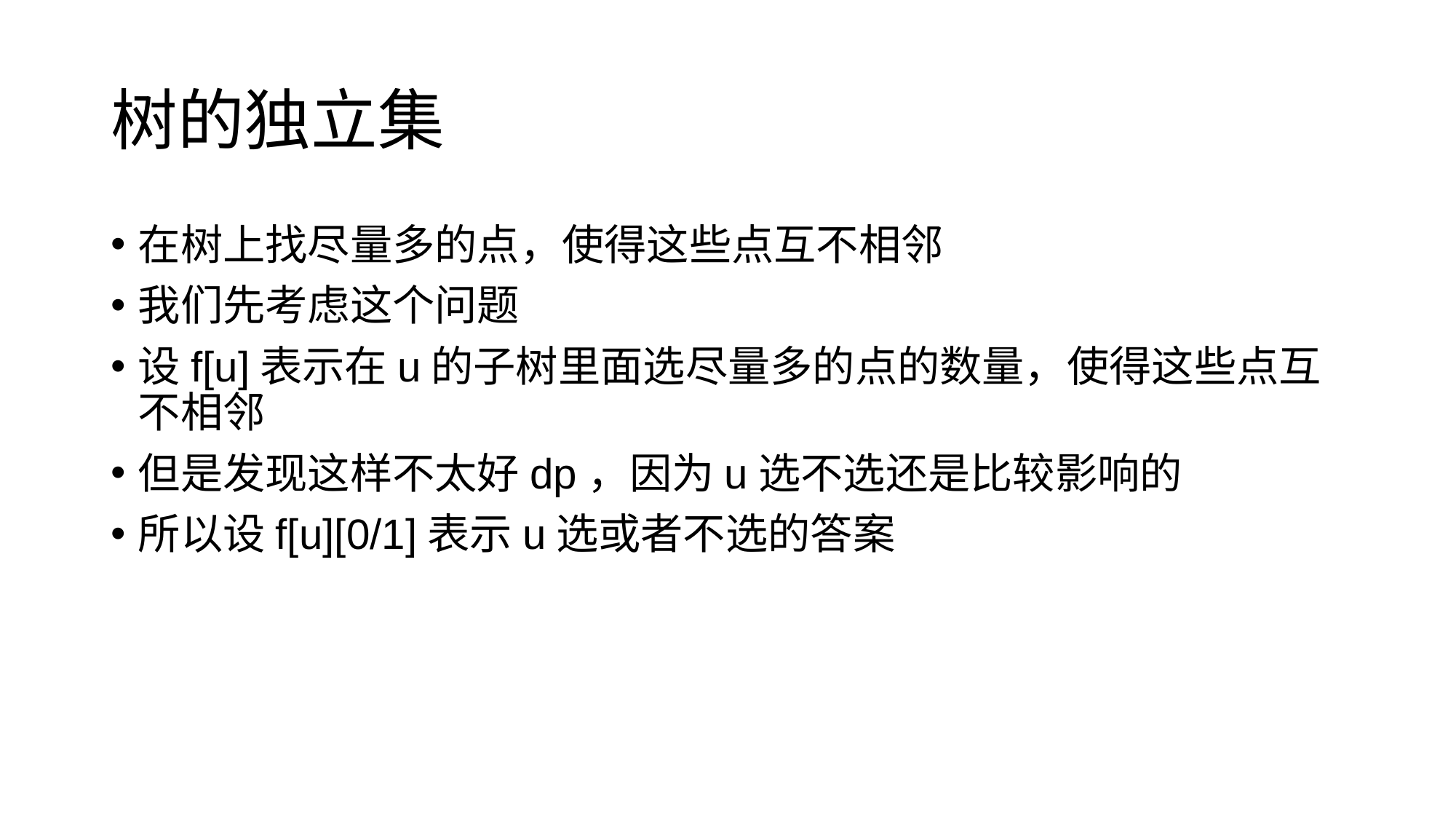

# 树的独立集
在树上找尽量多的点，使得这些点互不相邻
我们先考虑这个问题
设f[u]表示在u的子树里面选尽量多的点的数量，使得这些点互不相邻
但是发现这样不太好dp，因为u选不选还是比较影响的
所以设f[u][0/1]表示u选或者不选的答案